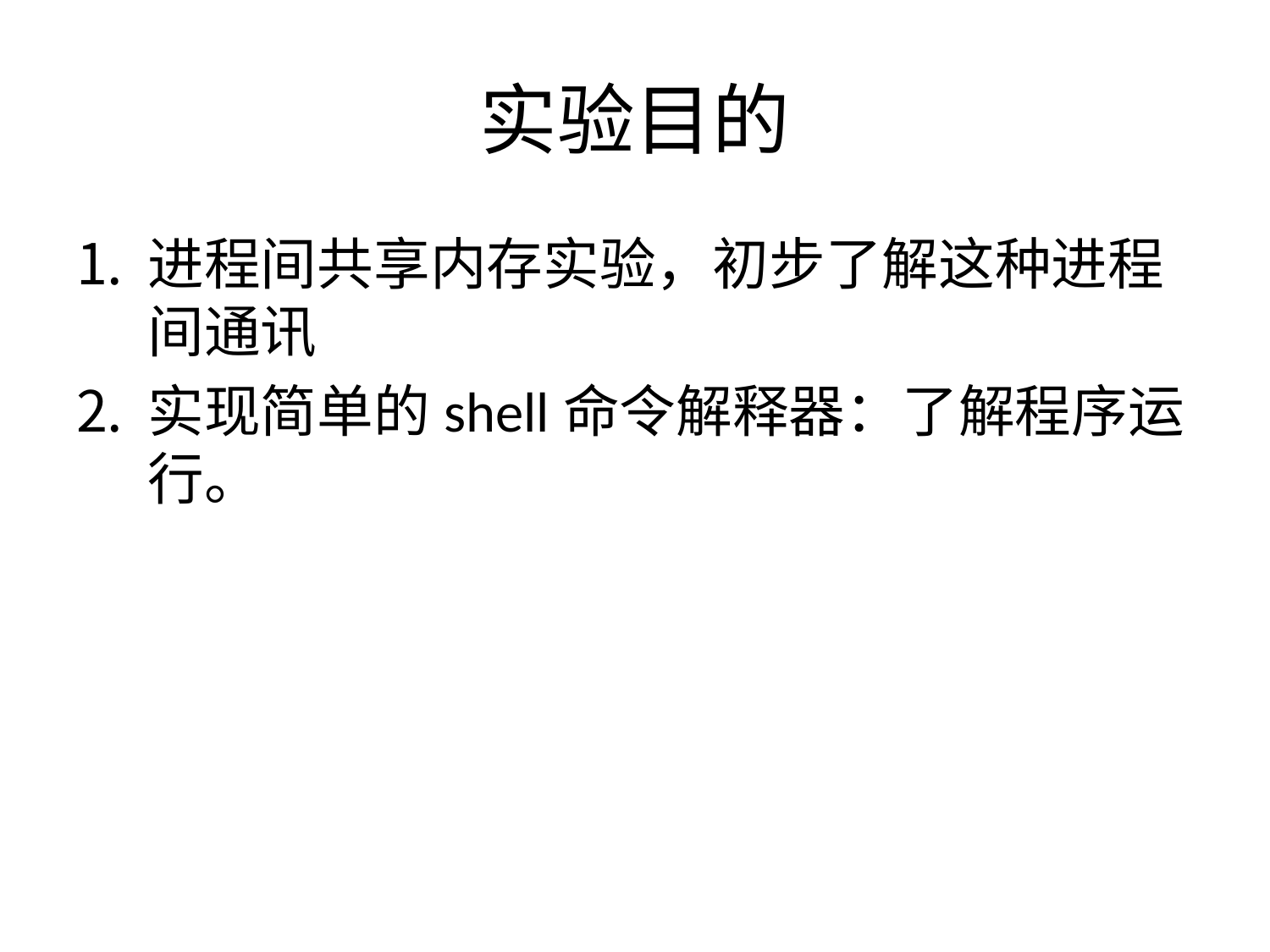

# 实验目的
进程间共享内存实验，初步了解这种进程间通讯
实现简单的shell命令解释器：了解程序运行。